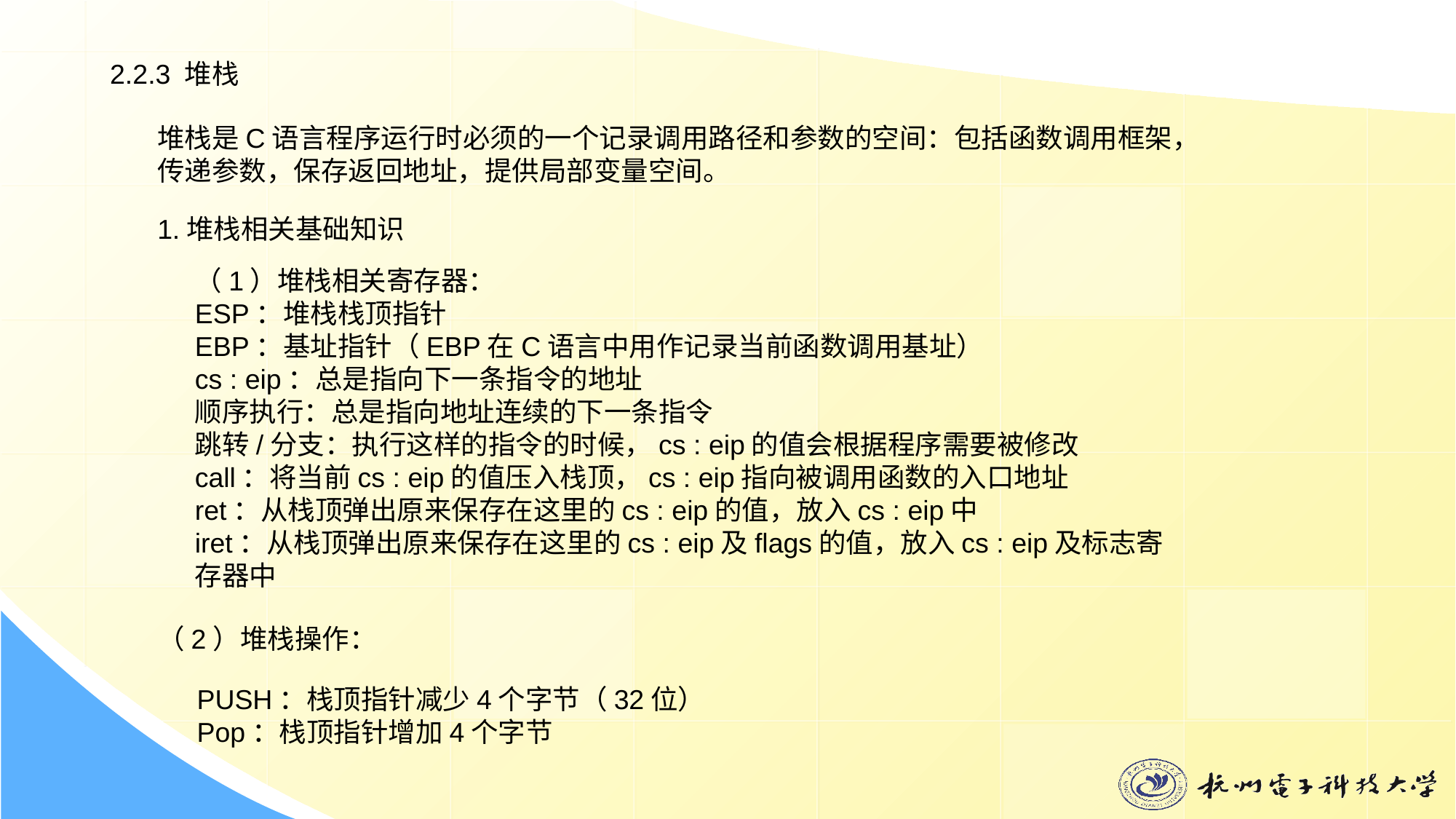

2.2.3 堆栈
堆栈是C语言程序运行时必须的一个记录调用路径和参数的空间：包括函数调用框架，传递参数，保存返回地址，提供局部变量空间。
1.堆栈相关基础知识
（1）堆栈相关寄存器：
ESP：堆栈栈顶指针
EBP：基址指针（EBP在C语言中用作记录当前函数调用基址）
cs : eip：总是指向下一条指令的地址
顺序执行：总是指向地址连续的下一条指令
跳转/分支：执行这样的指令的时候，cs : eip的值会根据程序需要被修改
call：将当前cs : eip的值压入栈顶，cs : eip指向被调用函数的入口地址
ret：从栈顶弹出原来保存在这里的cs : eip的值，放入cs : eip中
iret：从栈顶弹出原来保存在这里的cs : eip及flags的值，放入cs : eip及标志寄存器中
（2）堆栈操作：
PUSH：栈顶指针减少4个字节（32位）
Pop：栈顶指针增加4个字节